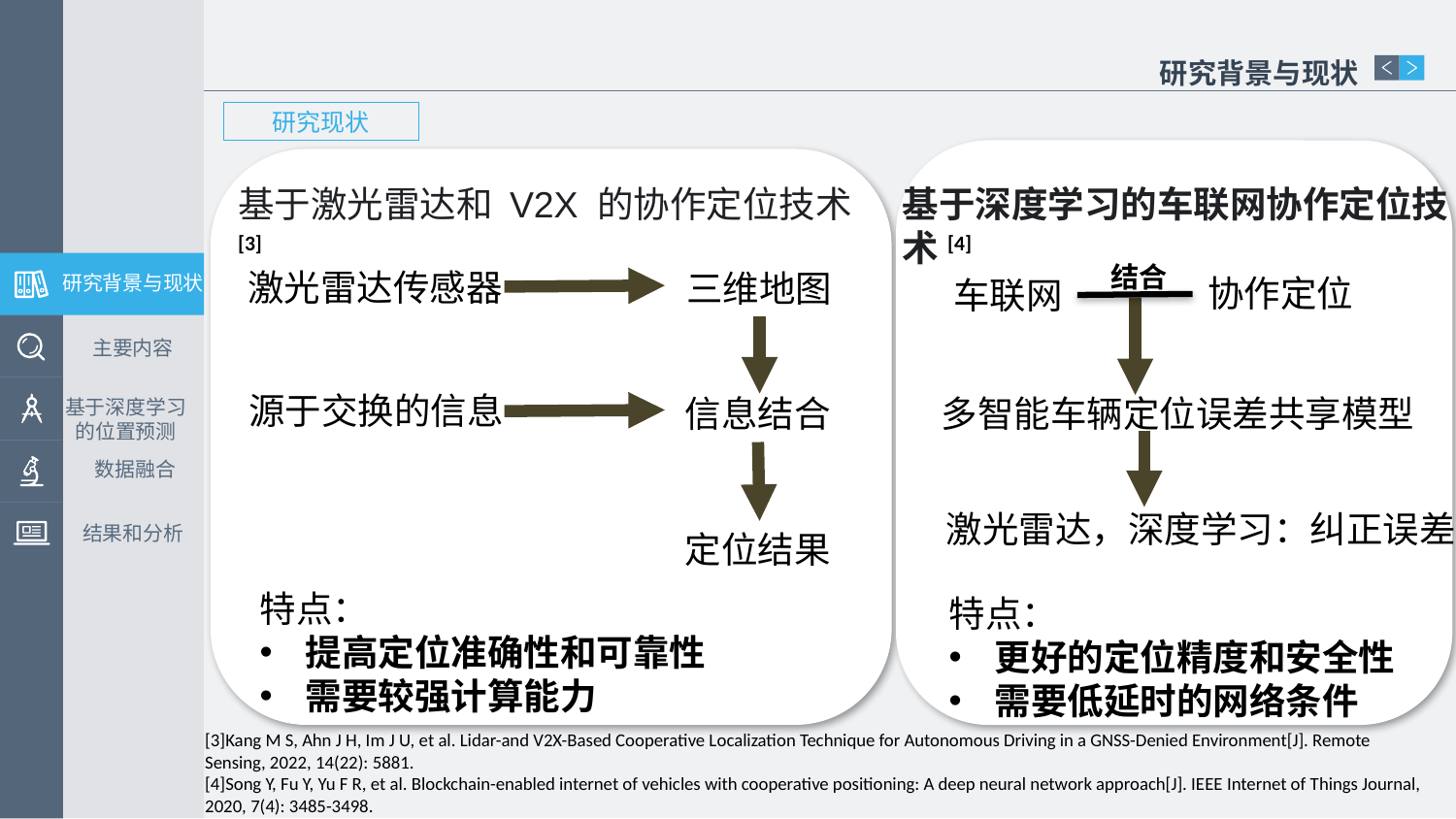

研究背景与现状

研究现状
支持区块链的车联网与合作 定位：深度神经网络方法

基于激光雷达和 V2X 的协作定位技术[3]

基于深度学习的车联网协作定位技术[4]

结合

激光雷达传感器
三维地图
研究背景与现状
协作定位
车联网

主要内容

源于交换的信息
信息结合
多智能车辆定位误差共享模型
基于深度学习的位置预测

数据融合

激光雷达，深度学习：纠正误差
结果和分析
定位结果

特点：
提高定位准确性和可靠性
需要较强计算能力

特点：
更好的定位精度和安全性
需要低延时的网络条件

[3]Kang M S, Ahn J H, Im J U, et al. Lidar-and V2X-Based Cooperative Localization Technique for Autonomous Driving in a GNSS-Denied Environment[J]. Remote Sensing, 2022, 14(22): 5881.
[4]Song Y, Fu Y, Yu F R, et al. Blockchain-enabled internet of vehicles with cooperative positioning: A deep neural network approach[J]. IEEE Internet of Things Journal, 2020, 7(4): 3485-3498.